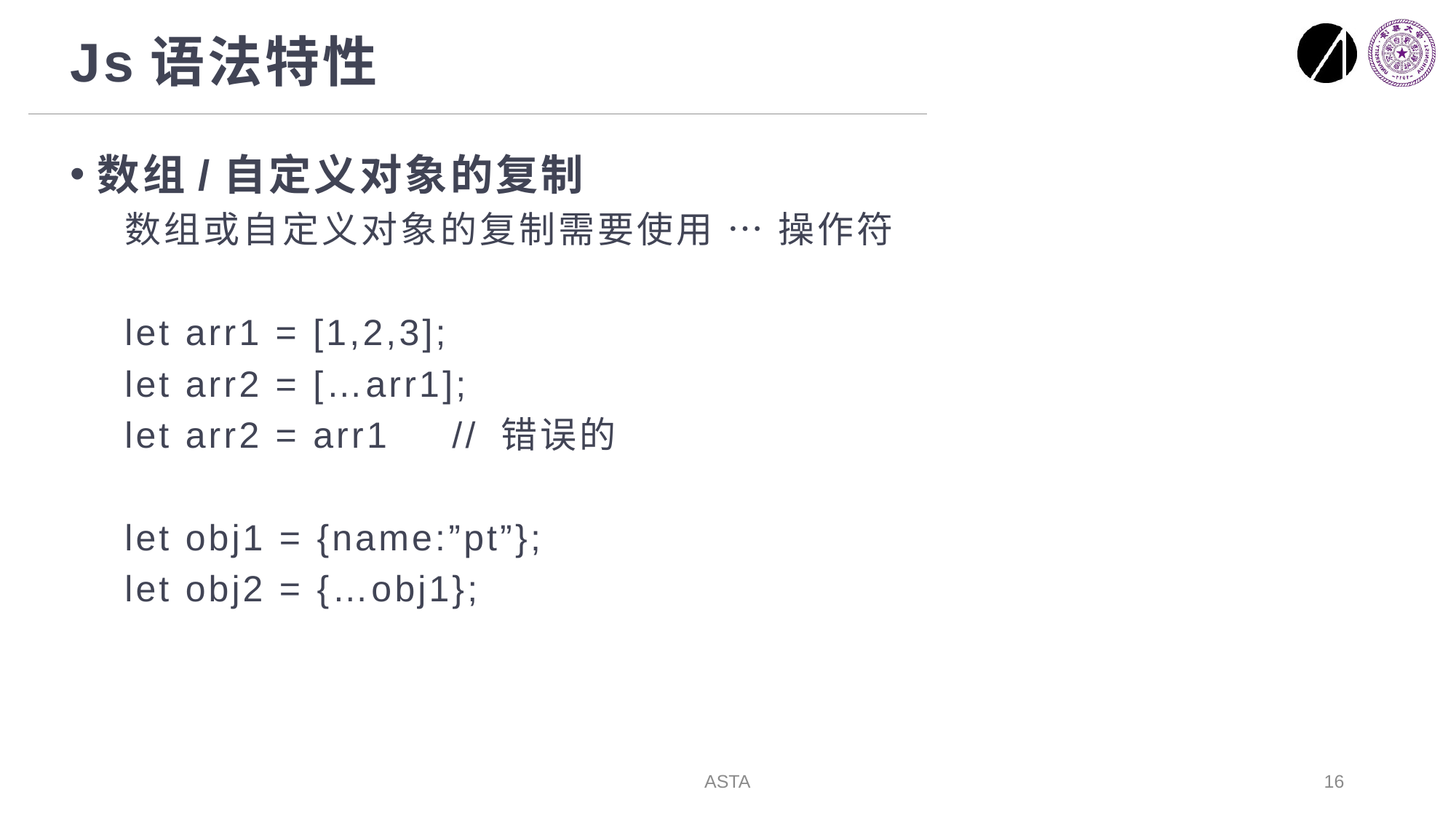

# Js语法特性
数组/自定义对象的复制
数组或自定义对象的复制需要使用 … 操作符

let arr1 = [1,2,3];
let arr2 = […arr1];
let arr2 = arr1	// 错误的

let obj1 = {name:”pt”};
let obj2 = {…obj1};

ASTA
16